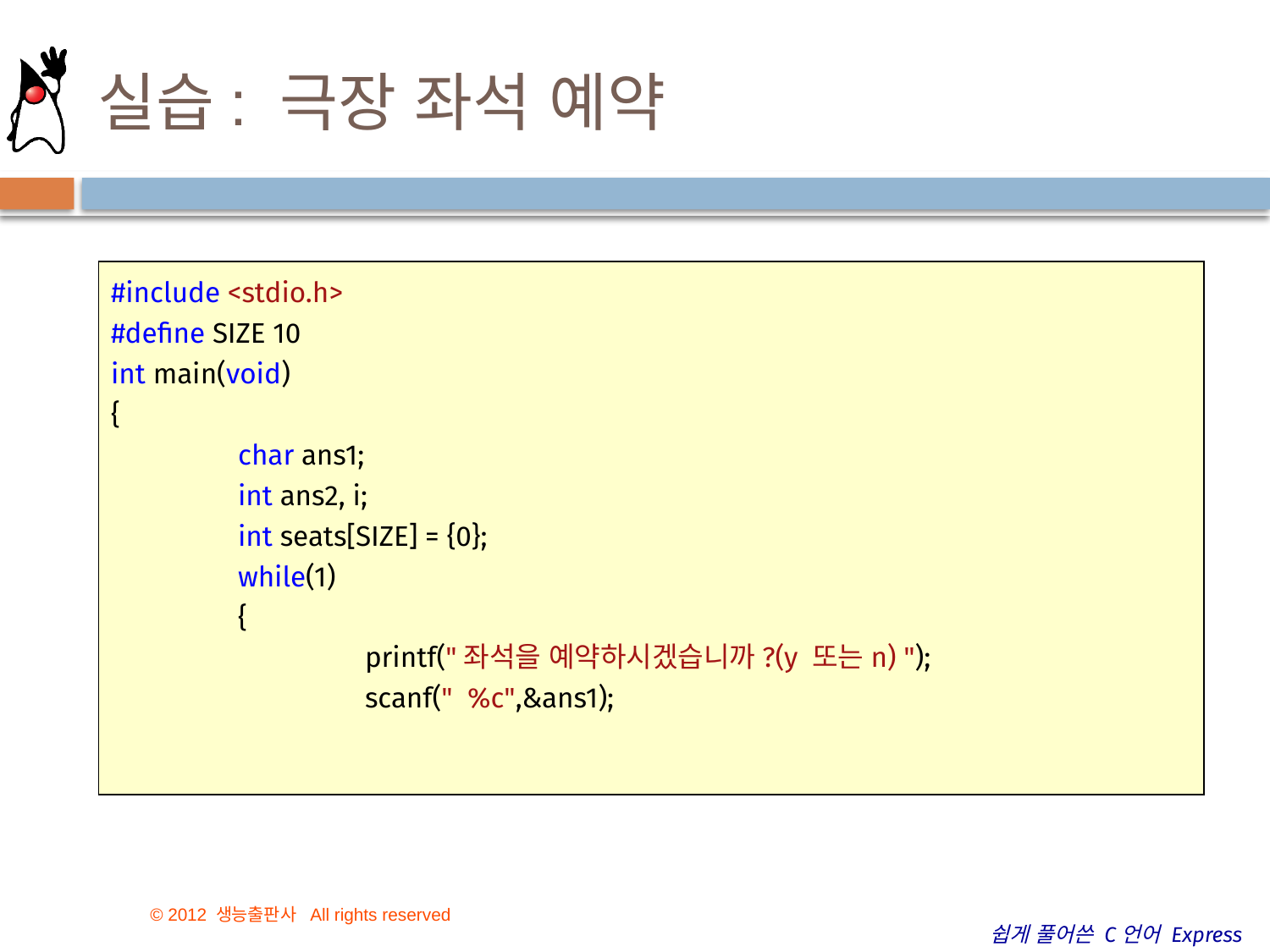

# 실습: 극장 좌석 예약
#include <stdio.h>
#define SIZE 10
int main(void)
{
	char ans1;
	int ans2, i;
	int seats[SIZE] = {0};
	while(1)
	{
		printf("좌석을 예약하시겠습니까?(y 또는n) ");
		scanf("  %c",&ans1);